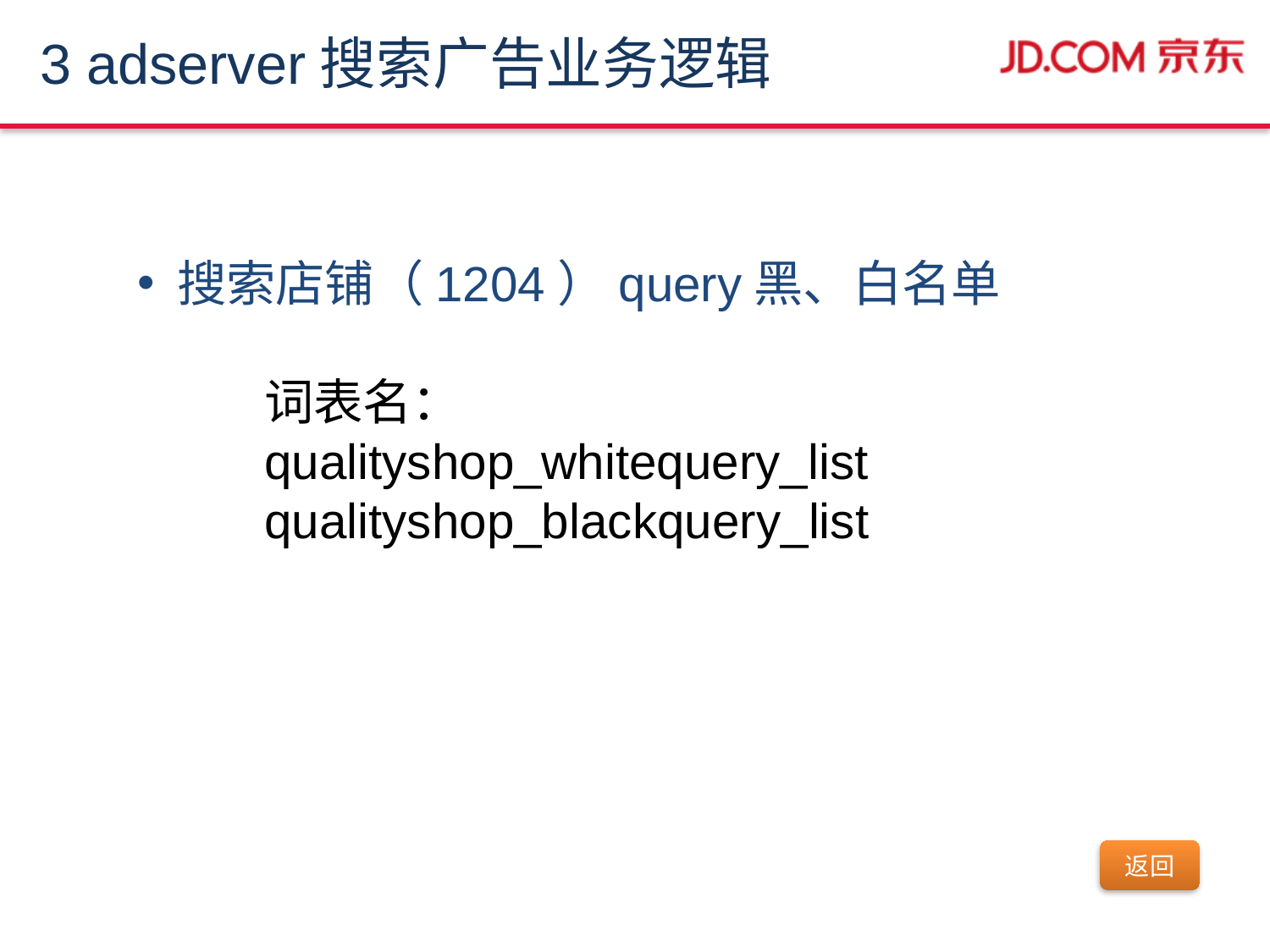

# 3 adserver搜索广告业务逻辑
搜索店铺（1204）query黑、白名单

词表名：
qualityshop_whitequery_list
qualityshop_blackquery_list
返回